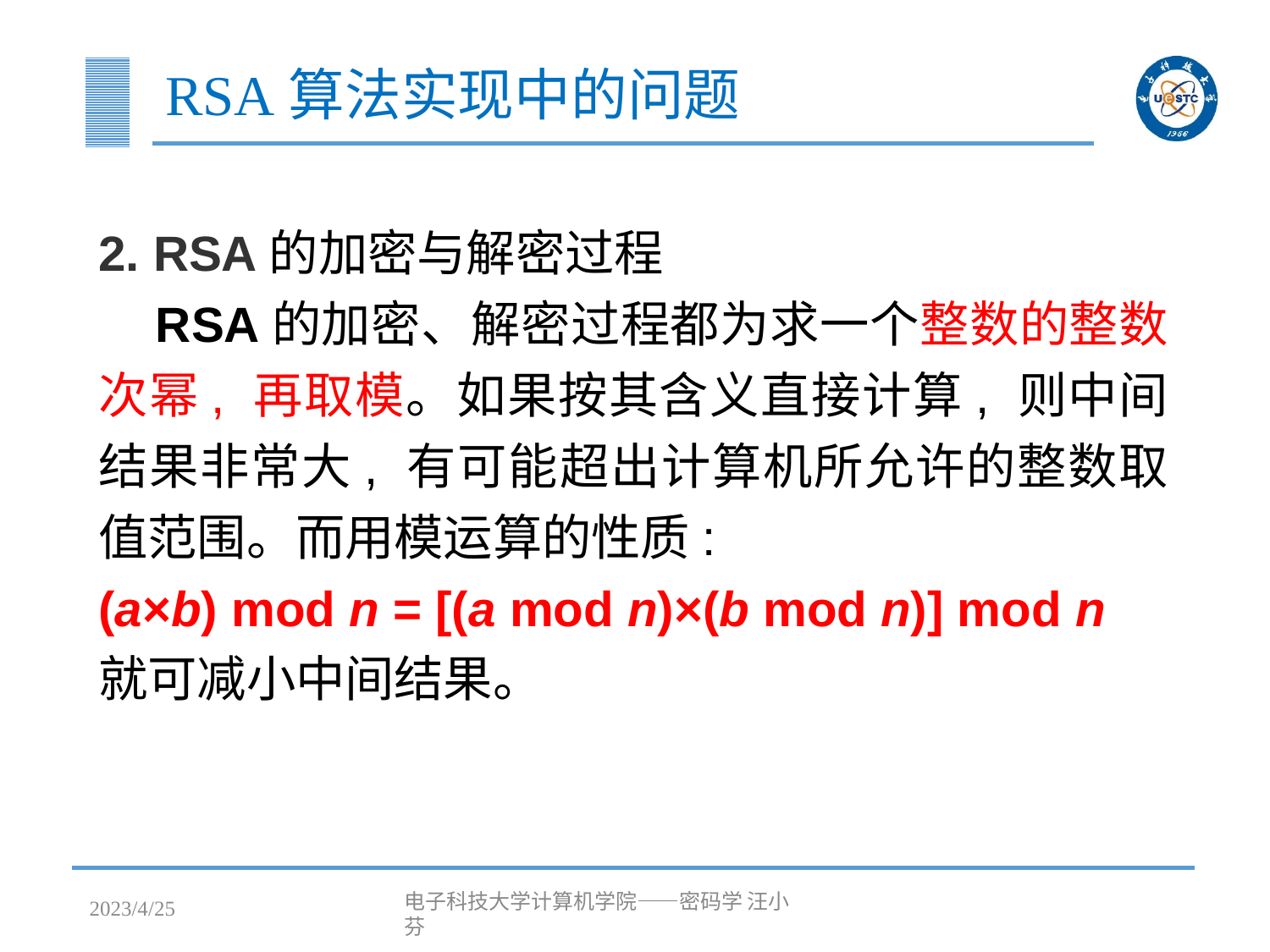

# RSA算法实现中的问题
2. RSA的加密与解密过程
    RSA的加密、解密过程都为求一个整数的整数次幂, 再取模。如果按其含义直接计算, 则中间结果非常大, 有可能超出计算机所允许的整数取值范围。而用模运算的性质:
(a×b) mod n = [(a mod n)×(b mod n)] mod n
就可减小中间结果。
2023/4/25
电子科技大学计算机学院——密码学 汪小芬